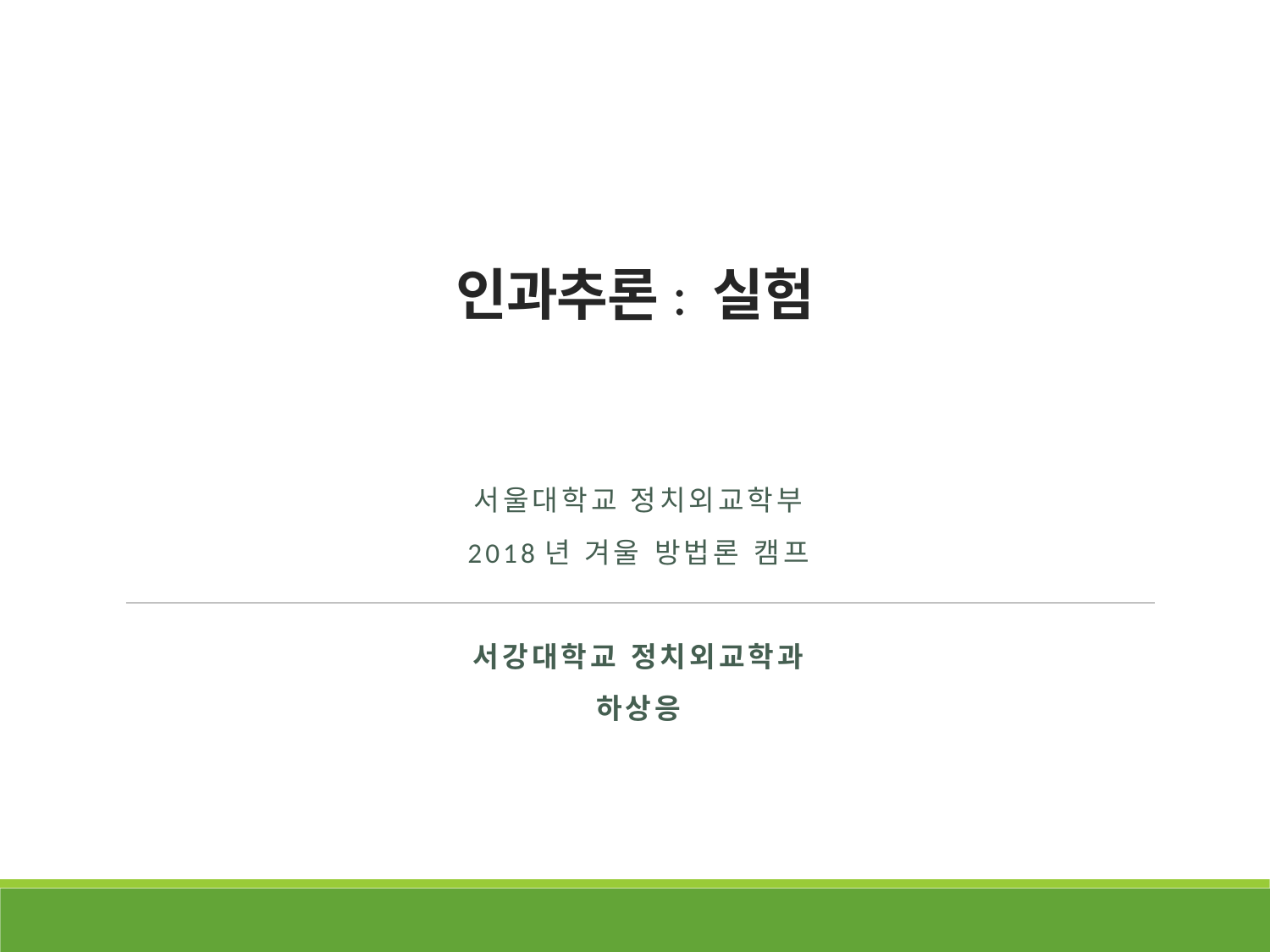

# 인과추론: 실험
서울대학교 정치외교학부
2018년 겨울 방법론 캠프

서강대학교 정치외교학과
하상응